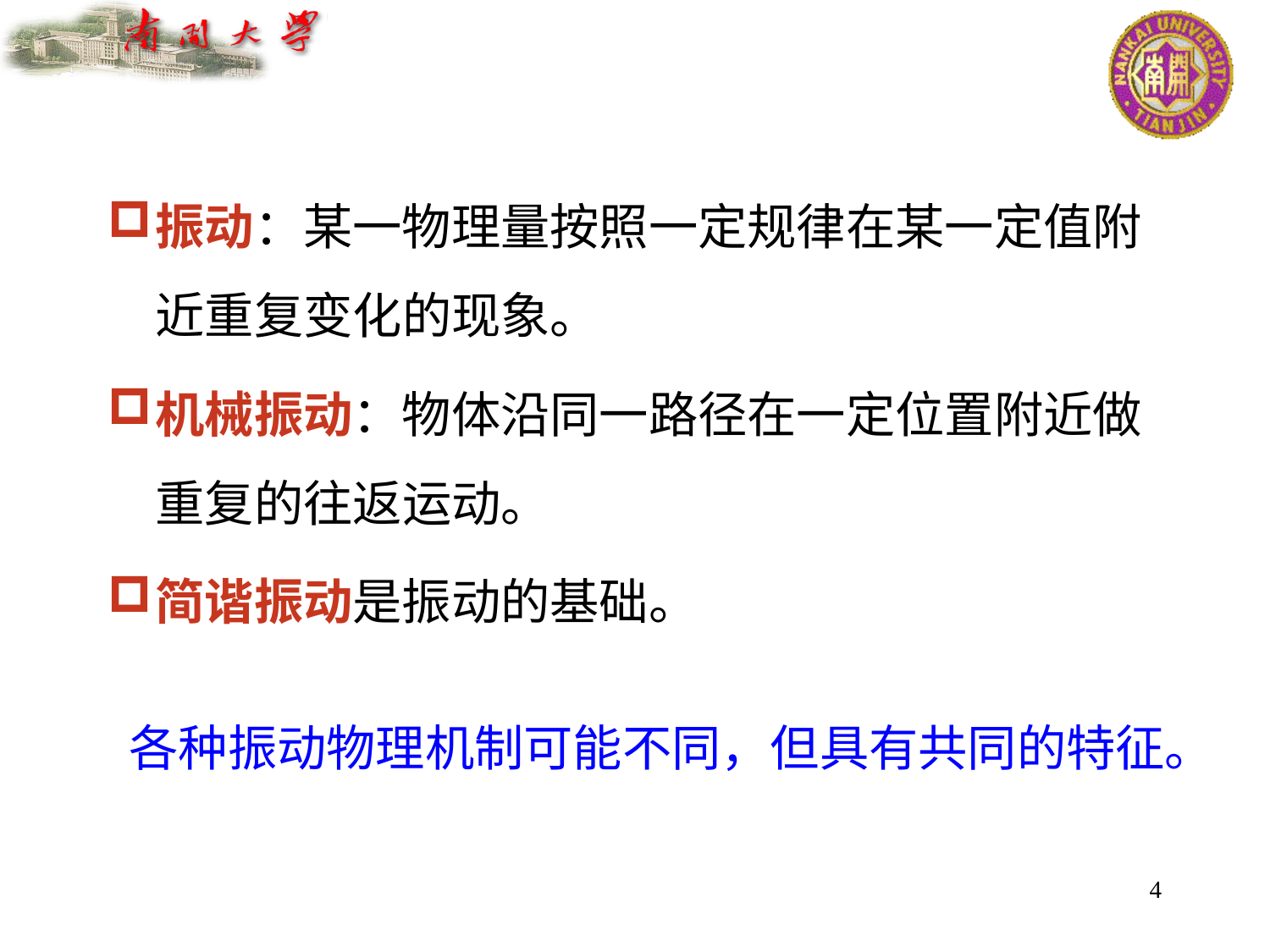

振动：某一物理量按照一定规律在某一定值附近重复变化的现象。
机械振动：物体沿同一路径在一定位置附近做重复的往返运动。
简谐振动是振动的基础。

各种振动物理机制可能不同，但具有共同的特征。
4